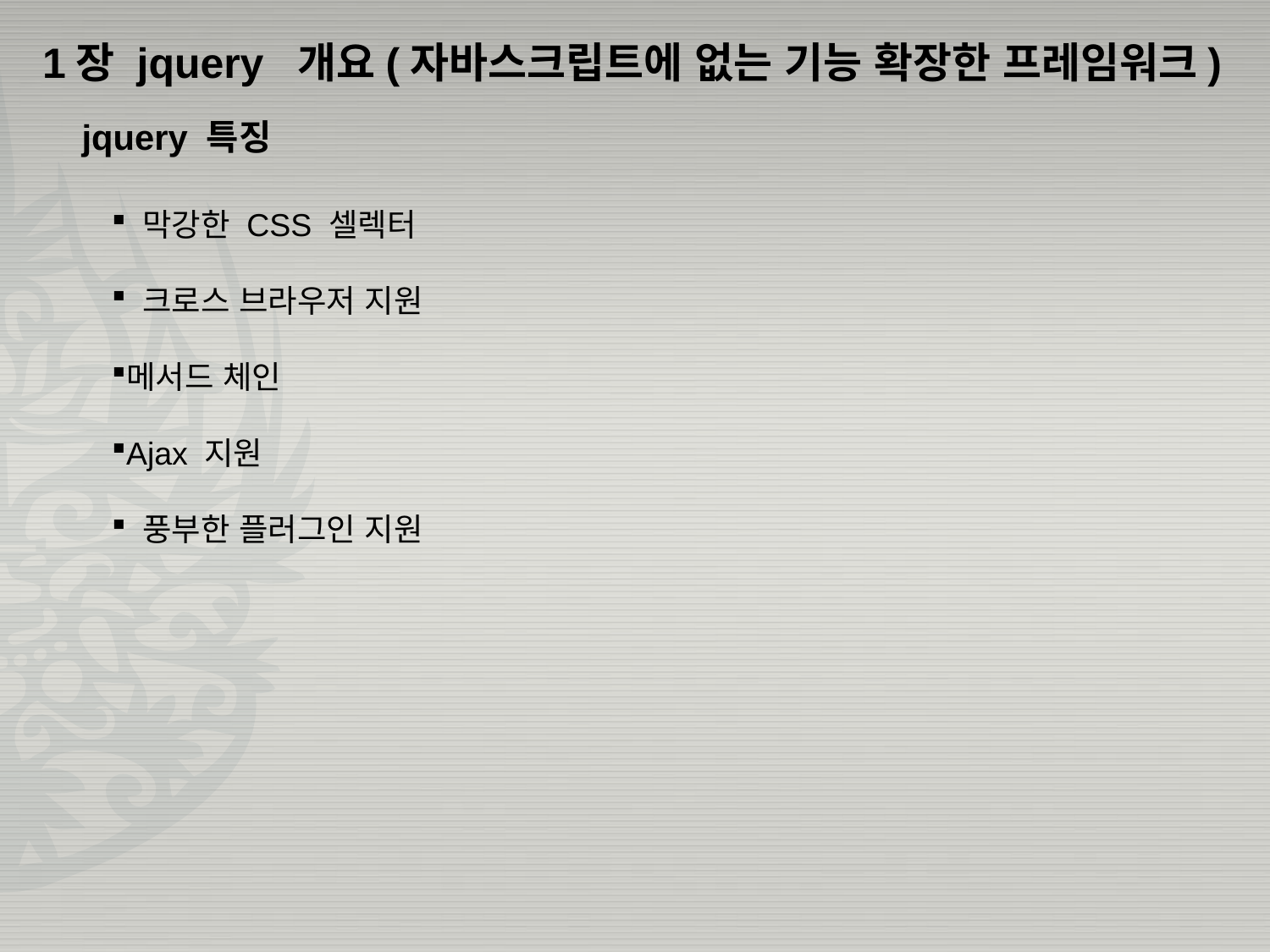

1장 jquery  개요(자바스크립트에 없는 기능 확장한 프레임워크)
jquery 특징
 막강한 CSS 셀렉터
 크로스 브라우저 지원
메서드 체인
Ajax 지원
 풍부한 플러그인 지원